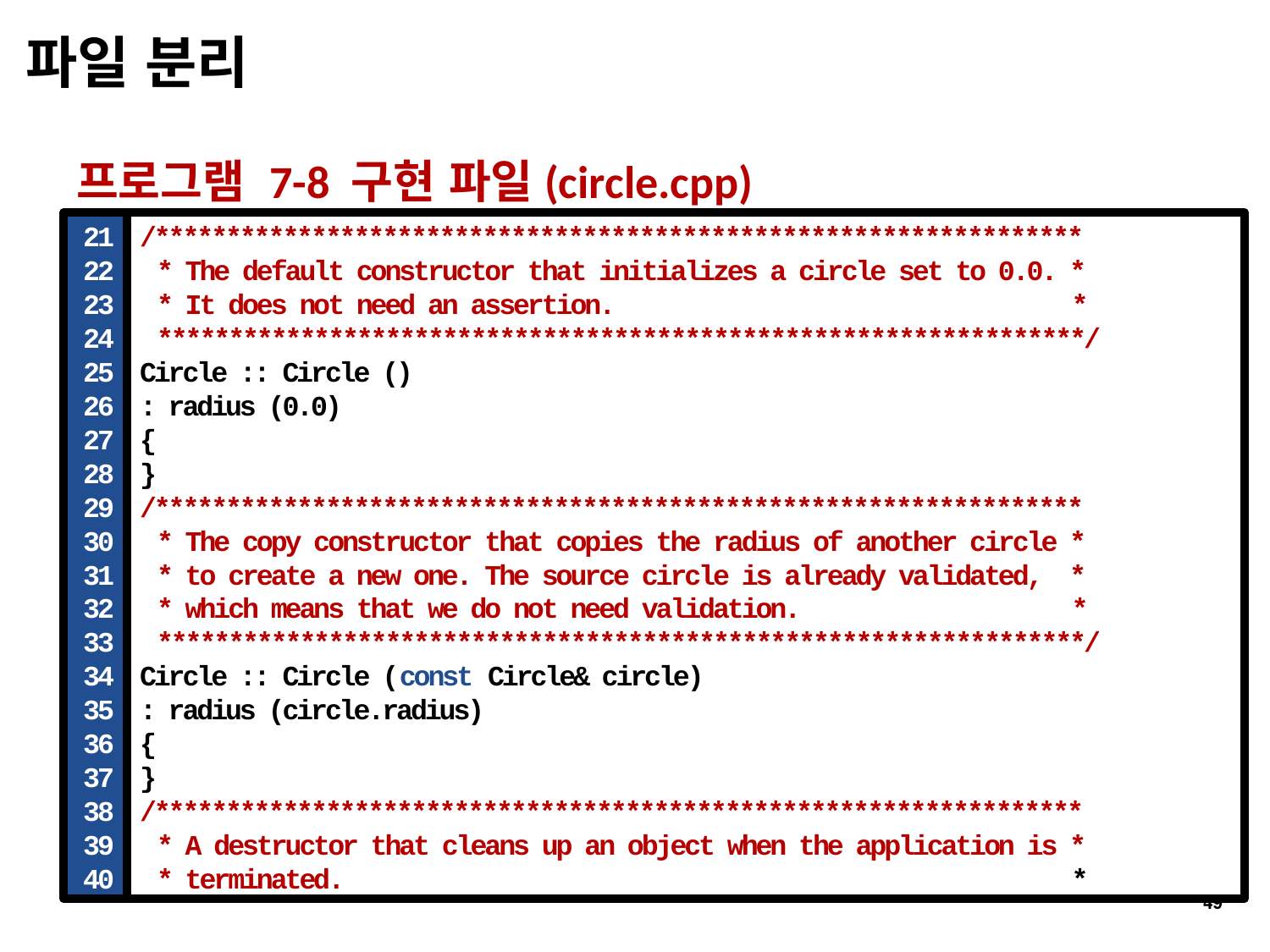

# 파일 분리
프로그램 7-8 구현 파일(circle.cpp)
21
22
23
24
25
26
27
28
29
30
31
32
33
34
35
36
37
38
39
40
/*****************************************************************
 * The default constructor that initializes a circle set to 0.0. *
 * It does not need an assertion. 				   *
 *****************************************************************/
Circle :: Circle ()
: radius (0.0)
{
}
/*****************************************************************
 * The copy constructor that copies the radius of another circle *
 * to create a new one. The source circle is already validated,  *
 * which means that we do not need validation. 		   *
 *****************************************************************/
Circle :: Circle (const Circle& circle)
: radius (circle.radius)
{
}
/*****************************************************************
 * A destructor that cleans up an object when the application is *
 * terminated. 						   *